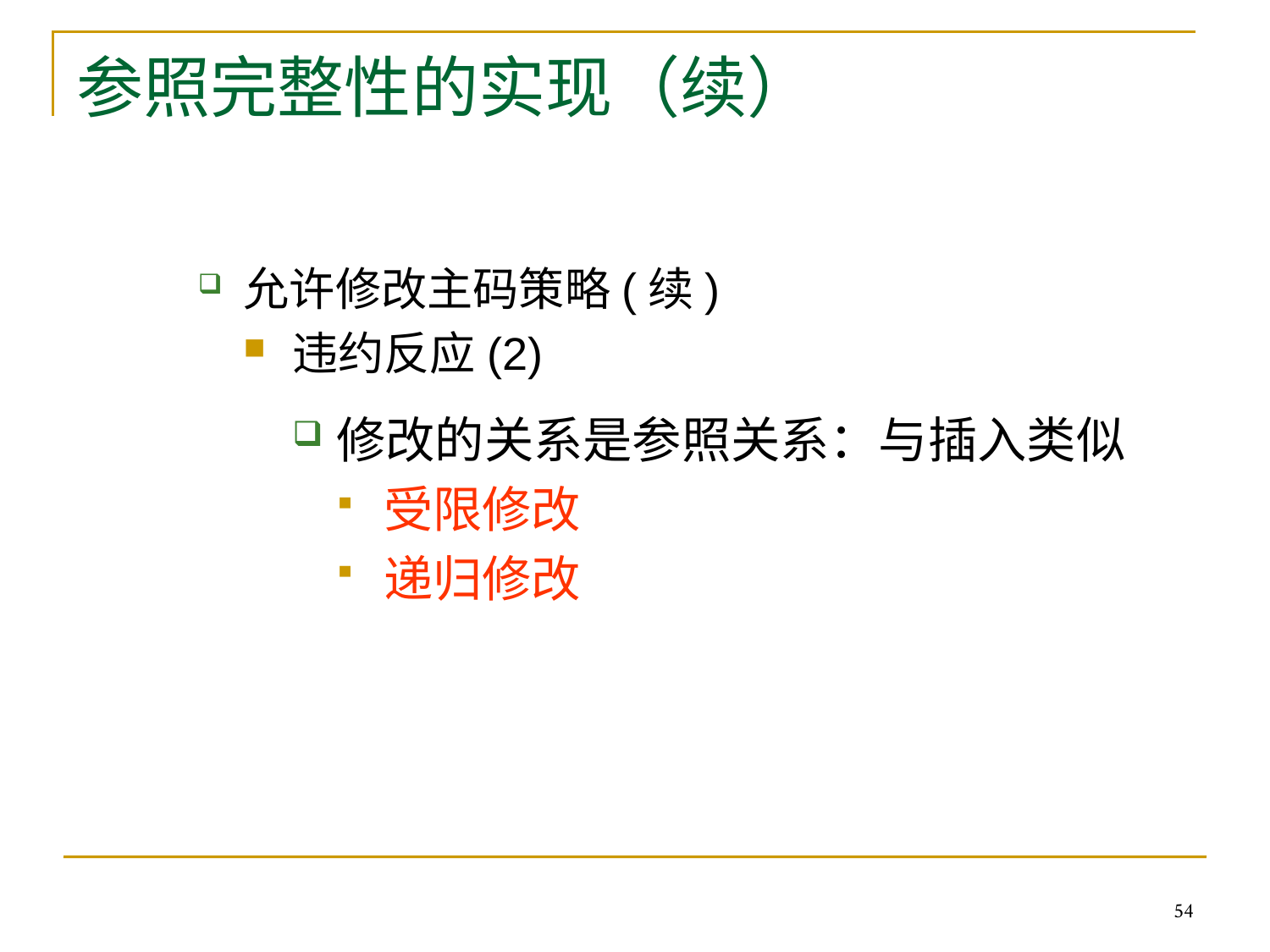

# 参照完整性的实现（续）
允许修改主码策略(续)
违约反应(2)
修改的关系是参照关系：与插入类似
受限修改
递归修改
54